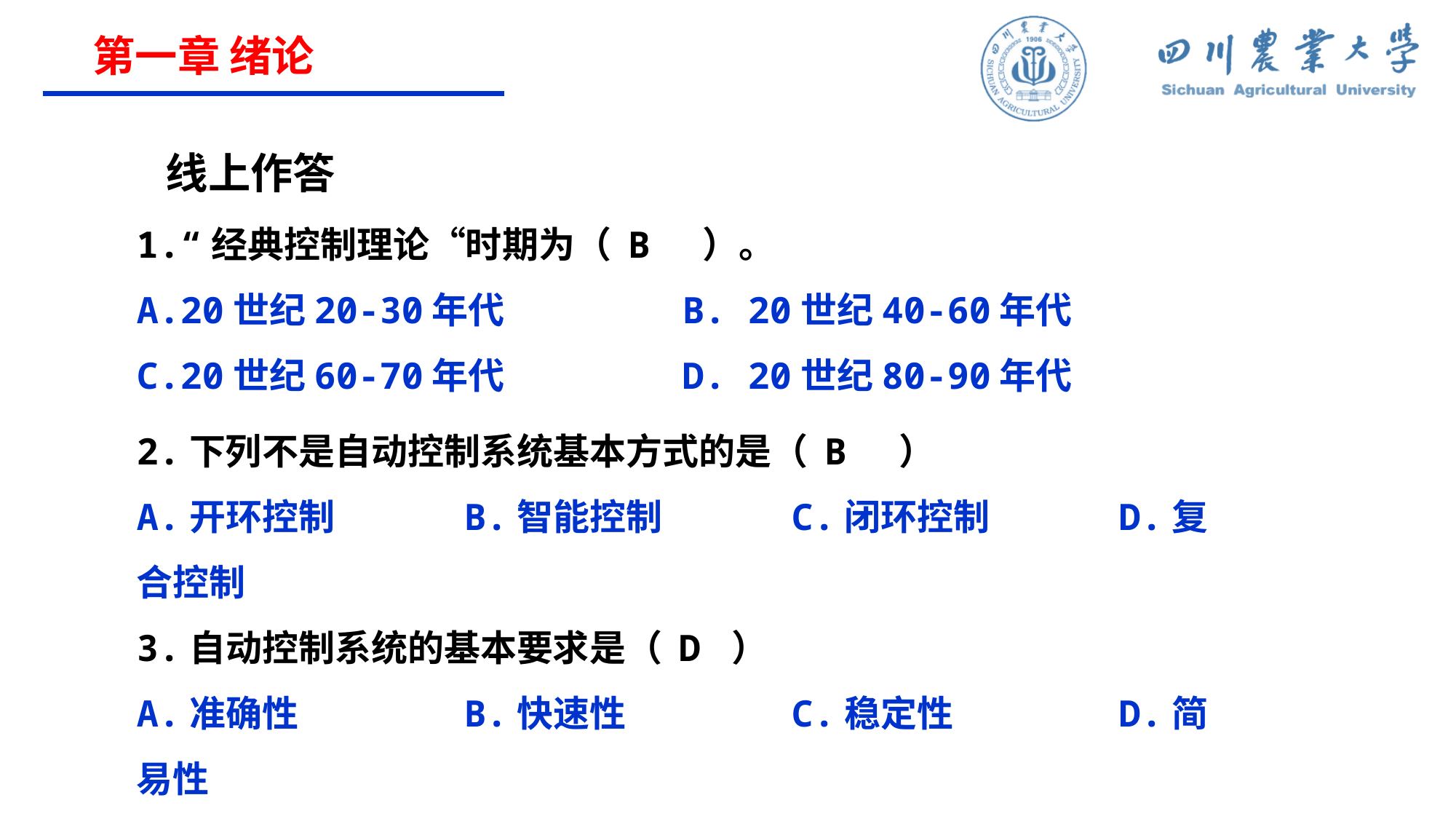

第一章 绪论
线上作答
1.“经典控制理论“时期为（ B  ）。
A.20世纪20-30年代		B. 20世纪40-60年代
C.20世纪60-70年代		D. 20世纪80-90年代
2.下列不是自动控制系统基本方式的是（ B  ）
A.开环控制		B.智能控制		C.闭环控制		D.复合控制
3.自动控制系统的基本要求是（ D ）
A.准确性		B.快速性		C.稳定性		D.简易性